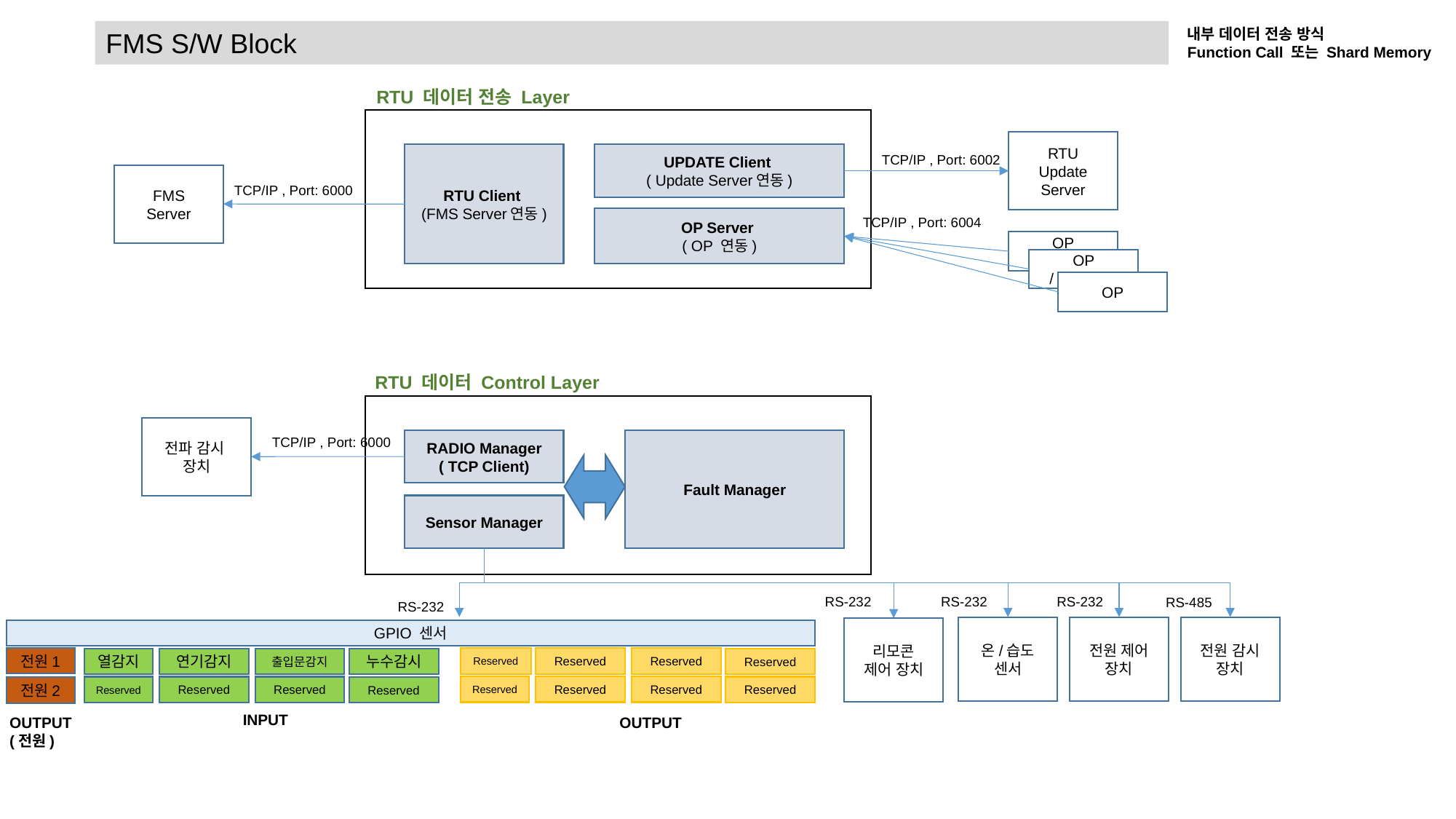

내부 데이터 전송 방식
Function Call 또는 Shard Memory
FMS S/W Block
RTU 데이터 전송 Layer

RTU
Update Server
RTU Client
(FMS Server연동)
UPDATE Client
( Update Server연동)
TCP/IP , Port: 6002
FMS
Server
TCP/IP , Port: 6000
OP Server
( OP 연동)
TCP/IP , Port: 6004
OP
/ Topology
OP
/ Topology
OP
RTU 데이터 Control Layer

전파 감시
장치
TCP/IP , Port: 6000
RADIO Manager
( TCP Client)
Fault Manager

Sensor Manager
RS-232
RS-232
RS-232
RS-485
RS-232
온/습도
센서
전원 제어
장치
전원 감시
장치
리모콘
제어 장치
GPIO 센서
전원1
Reserved
Reserved
Reserved
열감지
연기감지
출입문감지
Reserved
누수감시
Reserved
Reserved
Reserved
Reserved
Reserved
Reserved
Reserved
Reserved
전원2
INPUT
OUTPUT
(전원)
OUTPUT